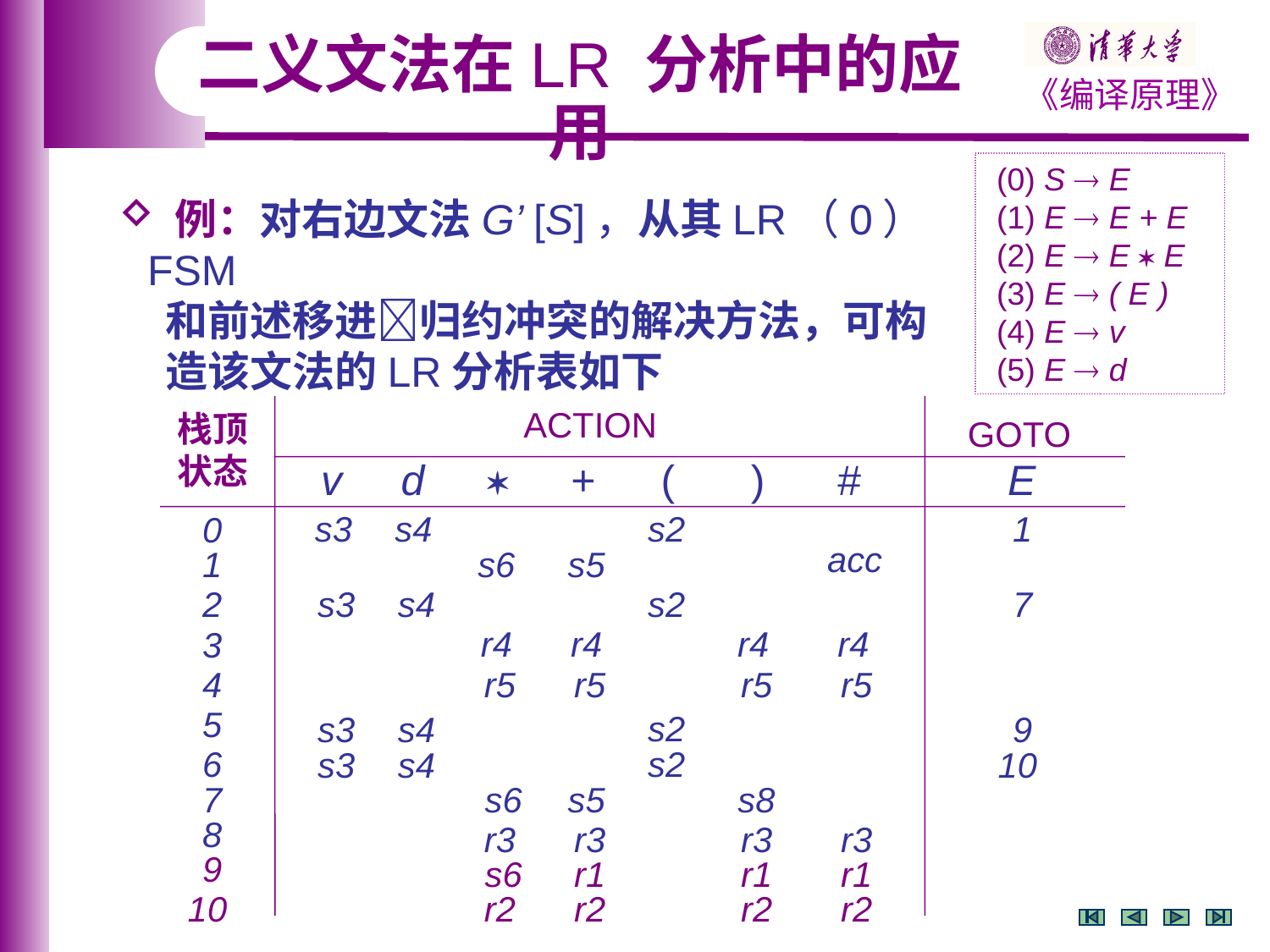

二义文法在LR 分析中的应用
 (0) S → E
 (1) E → E + E
 (2) E → E ∗ E
 (3) E → ( E )
 (4) E → v
 (5) E → d
 例：对右边文法G’ [S]，从其LR（0）FSM
    和前述移进−归约冲突的解决方法，可构
    造该文法的LR分析表如下

ACTION

栈顶状态
GOTO
∗
v
d
+
(
)
#
E

s3
s4
s2
1
0

acc
s5
1
s6
s2
2
s3
s4
7
r4
r4
r4
r4
3
4
r5
r5
r5
r5
5
s2
s3
s4
9
6
s2
s3
s4
10
7
s6
s5
s8
8
r3
r3
r3
r3
9
s6
r1
r1
r1
10
r2
r2
r2
r2